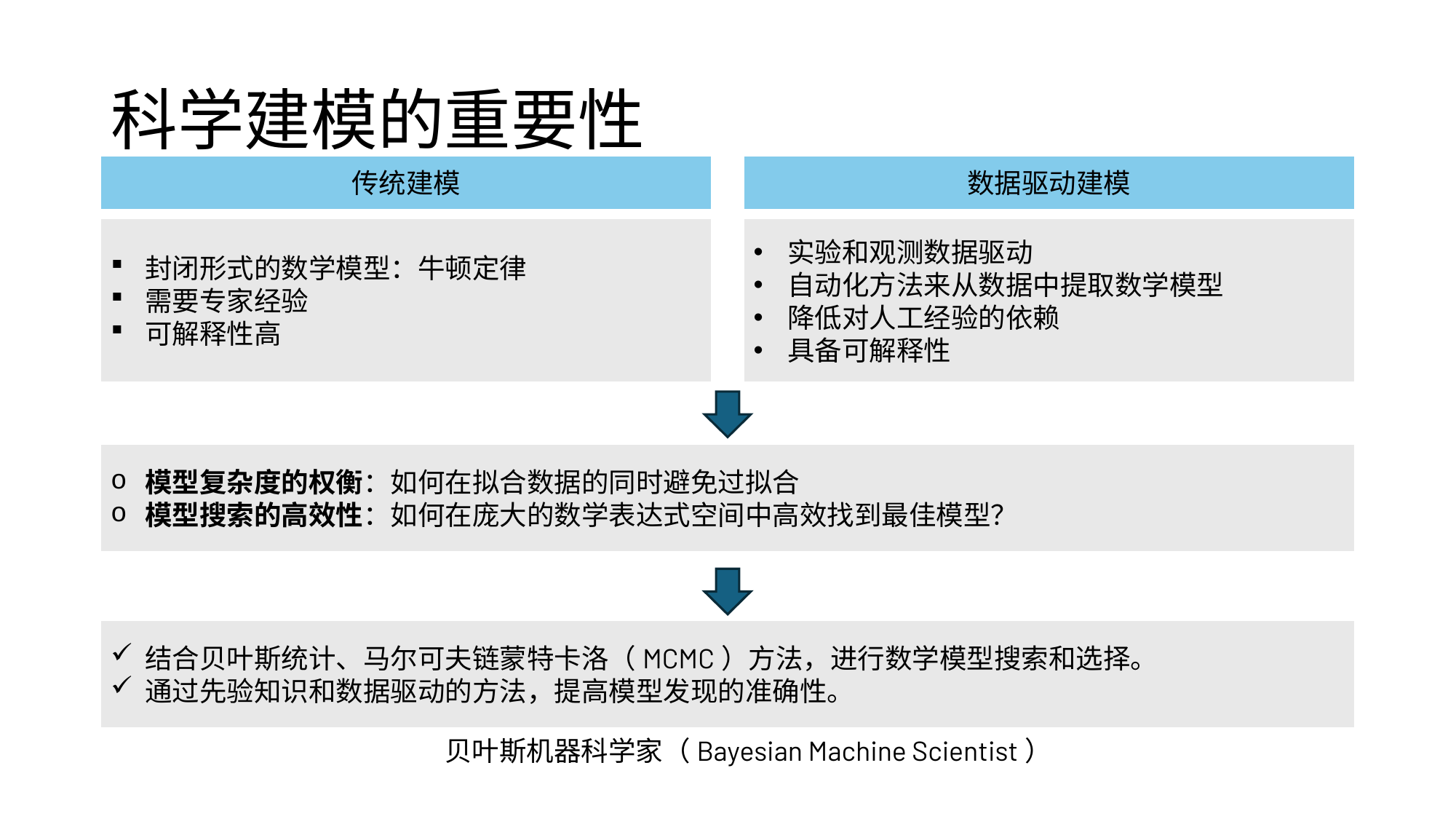

# 科学建模的重要性
传统建模
数据驱动建模
封闭形式的数学模型：牛顿定律
需要专家经验
可解释性高
实验和观测数据驱动
自动化方法来从数据中提取数学模型
降低对人工经验的依赖
具备可解释性

模型复杂度的权衡：如何在拟合数据的同时避免过拟合
模型搜索的高效性：如何在庞大的数学表达式空间中高效找到最佳模型？

结合贝叶斯统计、马尔可夫链蒙特卡洛（MCMC）方法，进行数学模型搜索和选择。
通过先验知识和数据驱动的方法，提高模型发现的准确性。
贝叶斯机器科学家（Bayesian Machine Scientist）